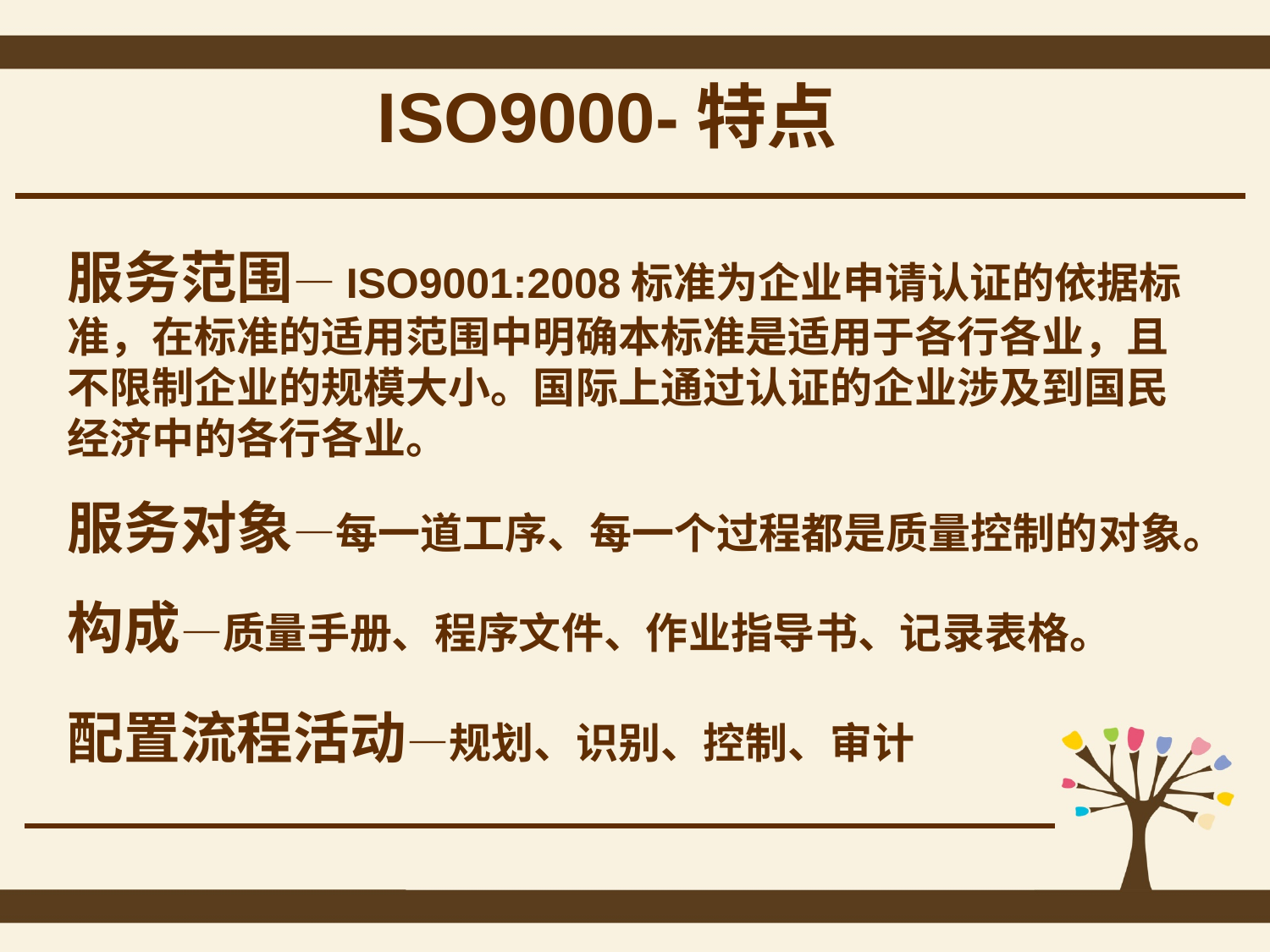

ISO9000-特点
服务范围—ISO9001:2008标准为企业申请认证的依据标准，在标准的适用范围中明确本标准是适用于各行各业，且不限制企业的规模大小。国际上通过认证的企业涉及到国民经济中的各行各业。

服务对象—每一道工序、每一个过程都是质量控制的对象。

构成—质量手册、程序文件、作业指导书、记录表格。

配置流程活动—规划、识别、控制、审计